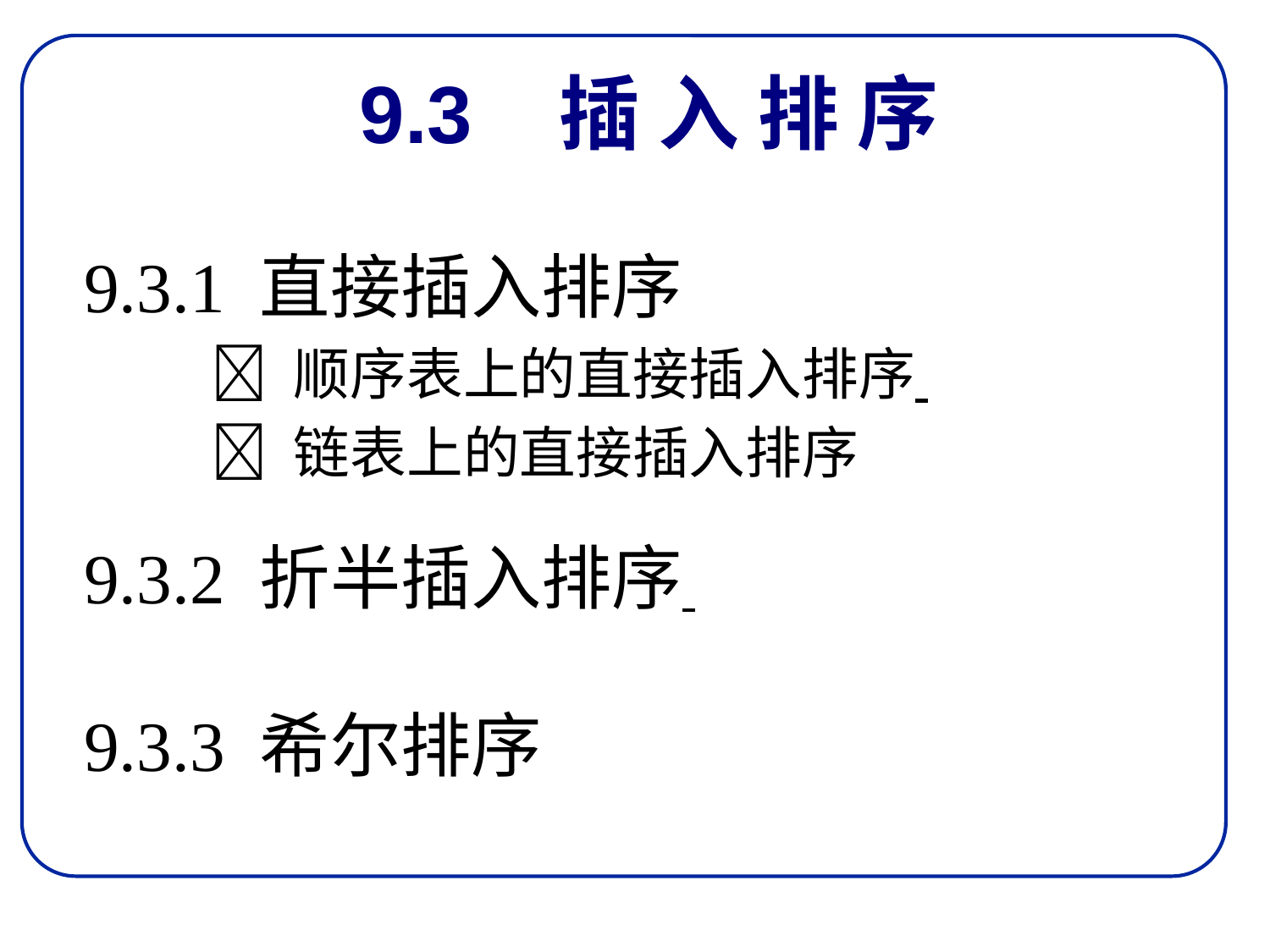

# 9.3   插 入 排 序
9.3.1 直接插入排序
	• 顺序表上的直接插入排序
	• 链表上的直接插入排序

9.3.2 折半插入排序

9.3.3 希尔排序